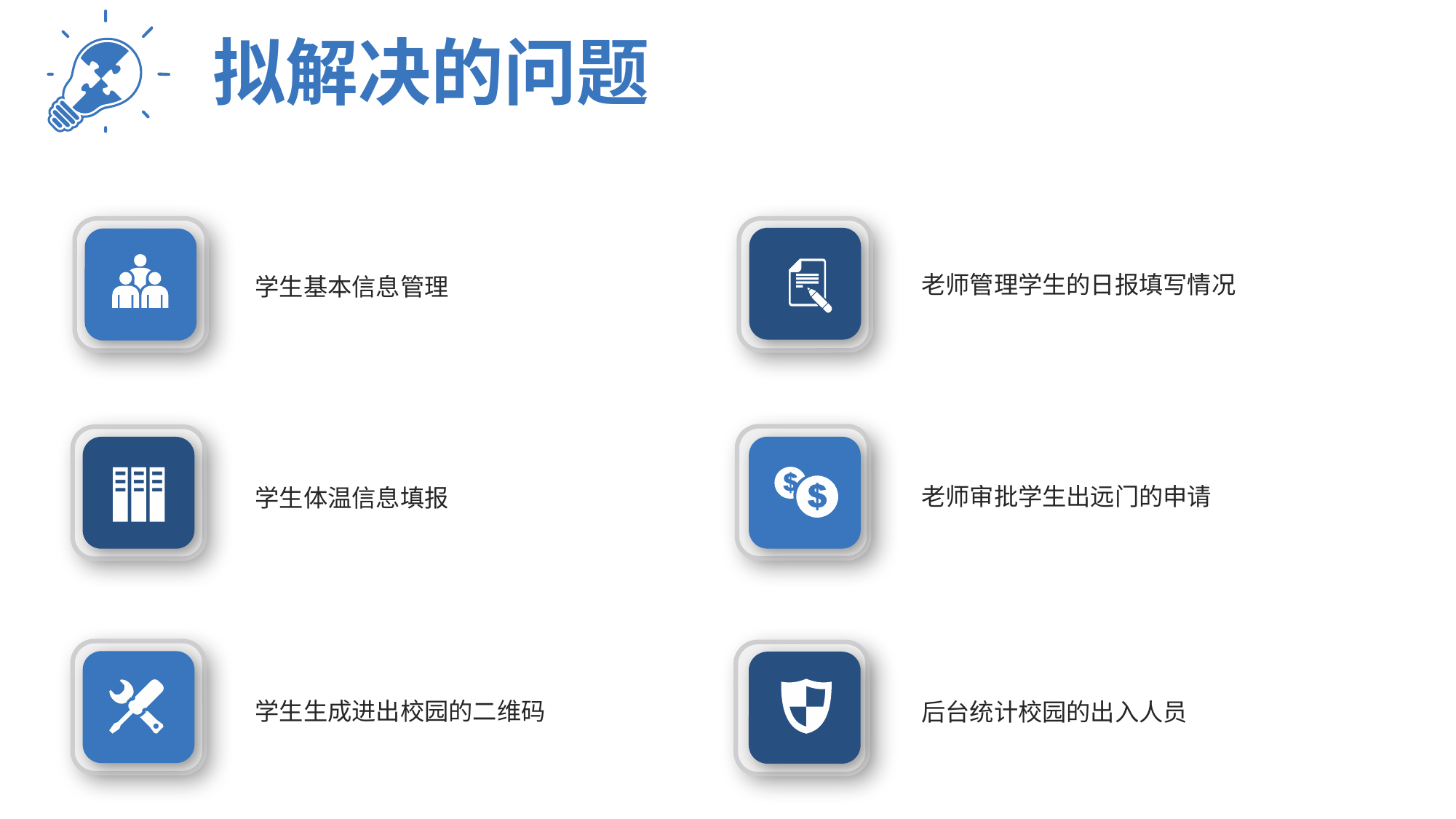

拟解决的问题

老师管理学生的日报填写情况
学生基本信息管理

老师审批学生出远门的申请
学生体温信息填报

学生生成进出校园的二维码
后台统计校园的出入人员